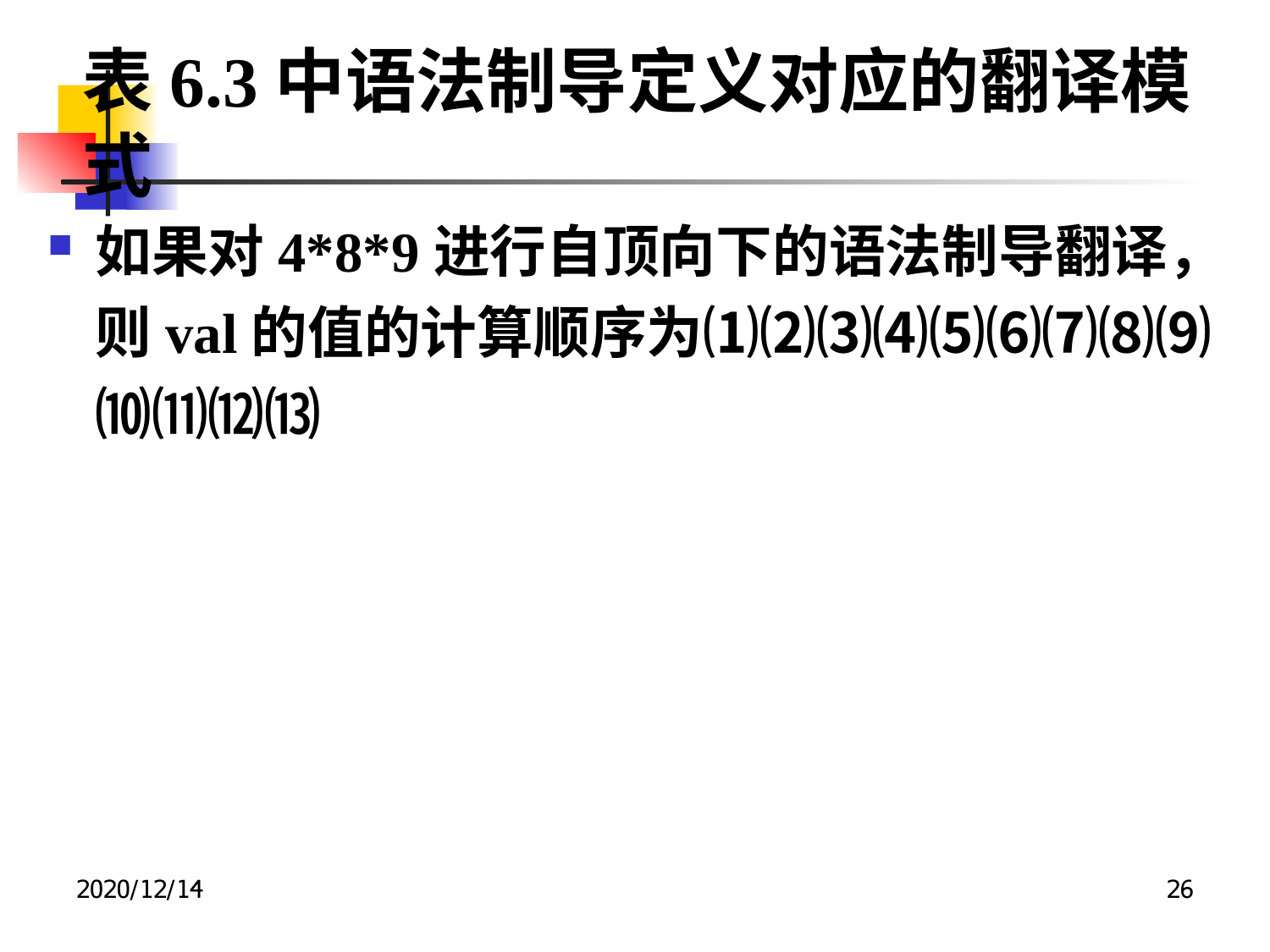

表6.3中语法制导定义对应的翻译模式
如果对4*8*9进行自顶向下的语法制导翻译，则val的值的计算顺序为⑴⑵⑶⑷⑸⑹⑺⑻⑼⑽⑾⑿⒀
2020/12/14
26